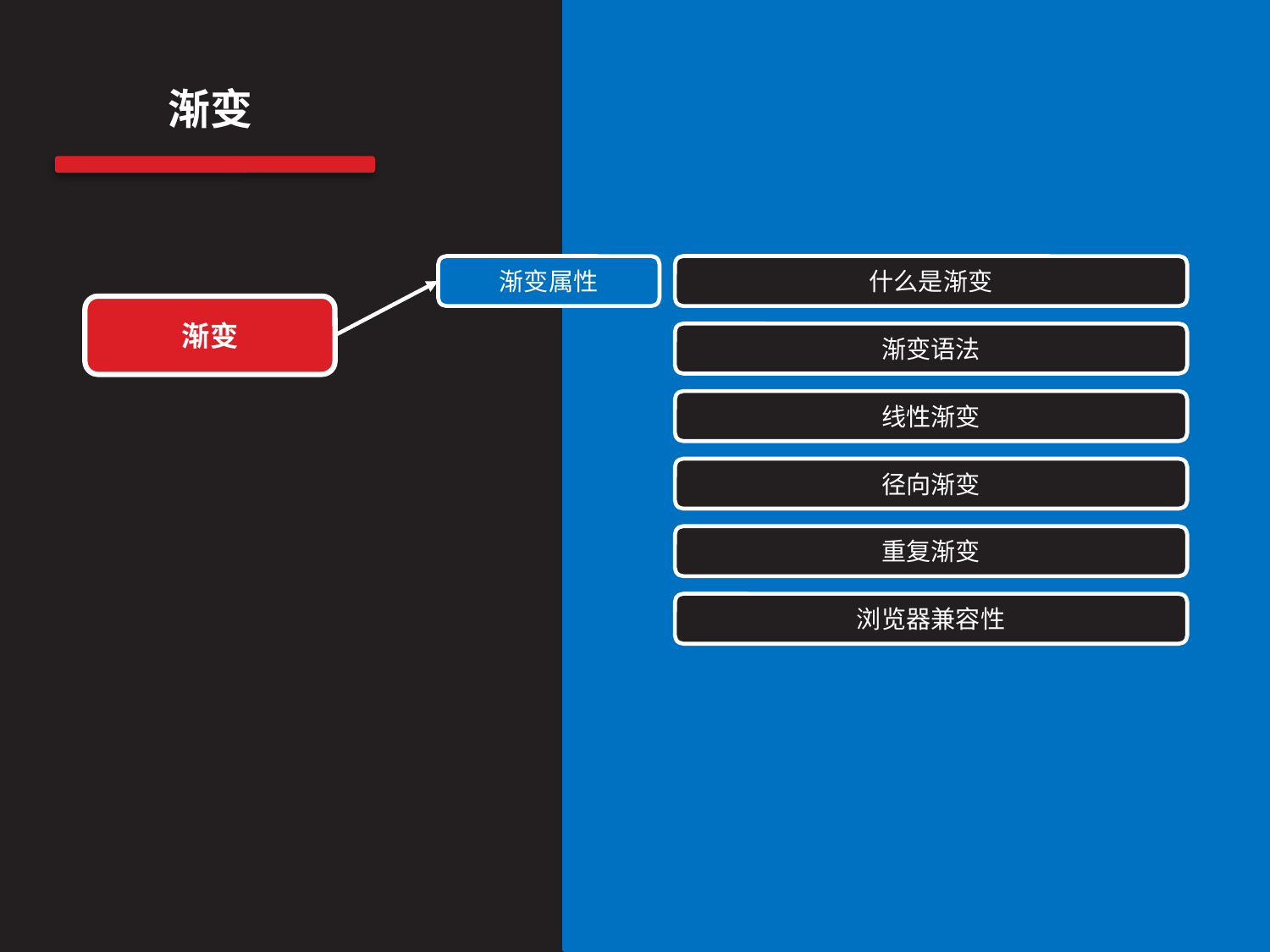

渐变

渐变属性
什么是渐变
渐变
渐变语法
线性渐变
径向渐变
重复渐变
浏览器兼容性